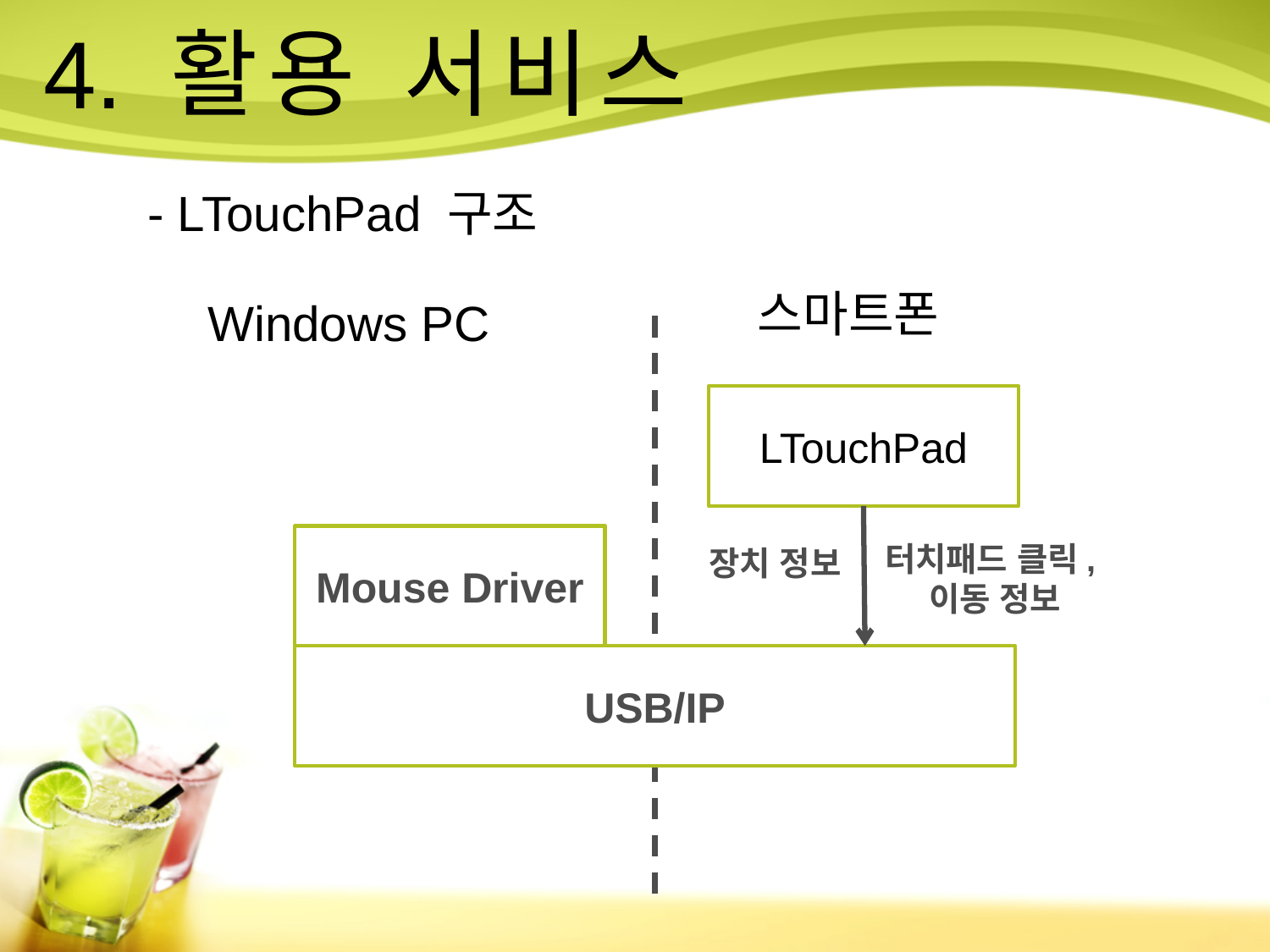

# 활용 서비스
- LTouchPad 구조

스마트폰

Windows PC

LTouchPad
Mouse Driver
터치패드 클릭,
이동 정보
장치 정보
USB/IP